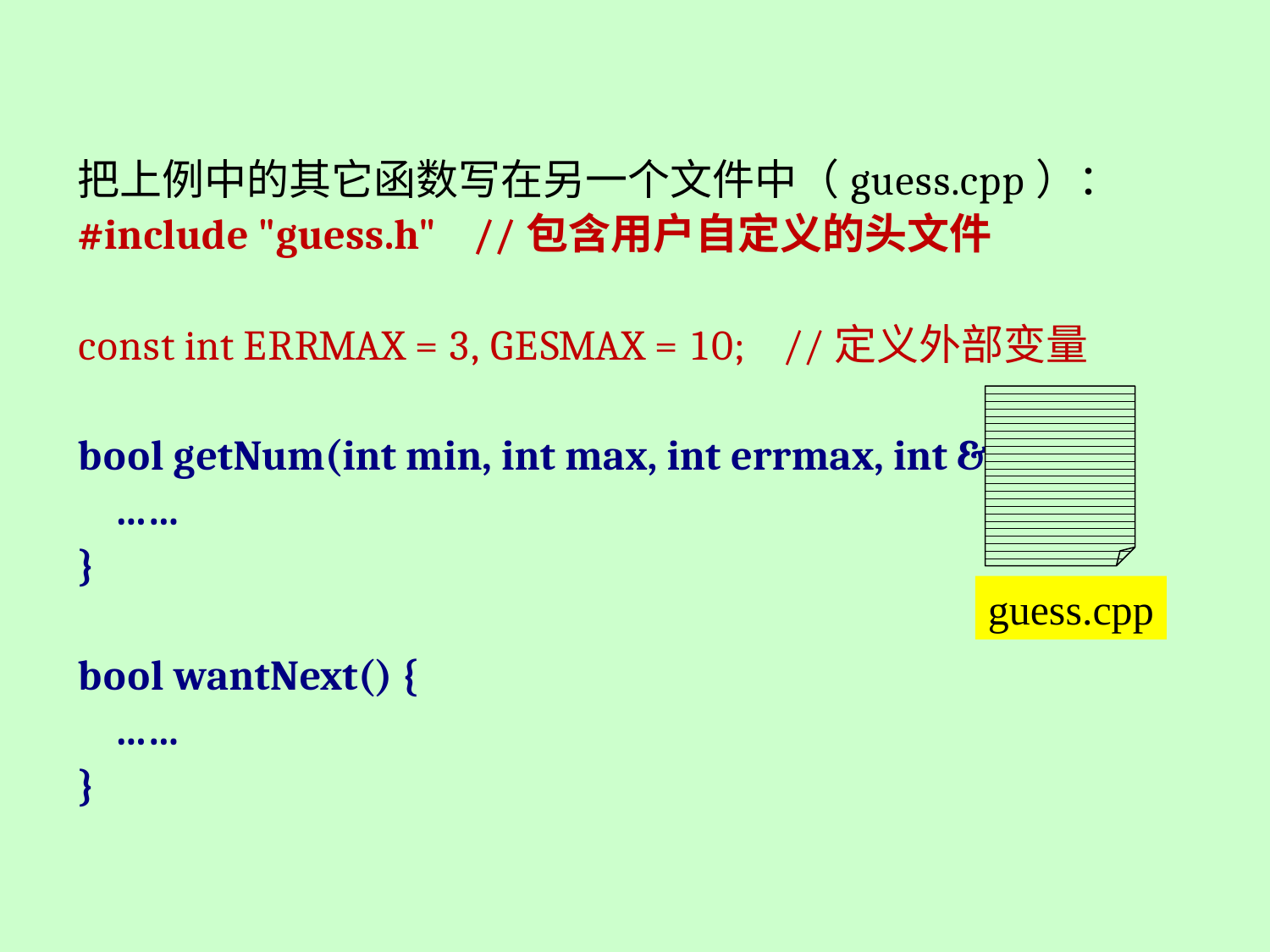

把上例中的其它函数写在另一个文件中（guess.cpp）：
#include "guess.h"    //包含用户自定义的头文件

const int ERRMAX = 3, GESMAX = 10;    //定义外部变量

bool getNum(int min, int max, int errmax, int &num) {
    ……
}

bool wantNext() {
    ……
}

guess.cpp
52